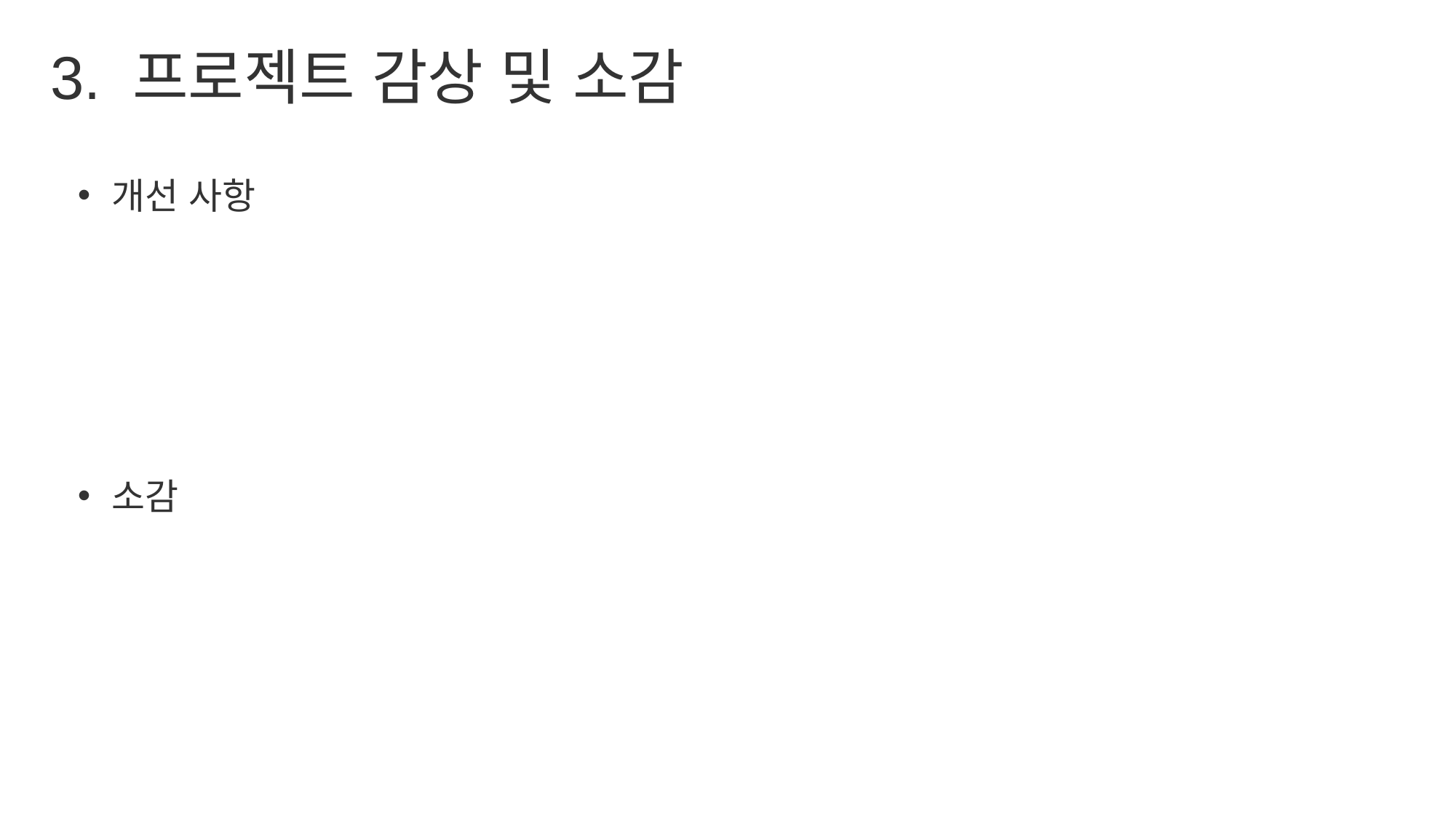

3. 프로젝트 감상 및 소감
개선 사항
소감